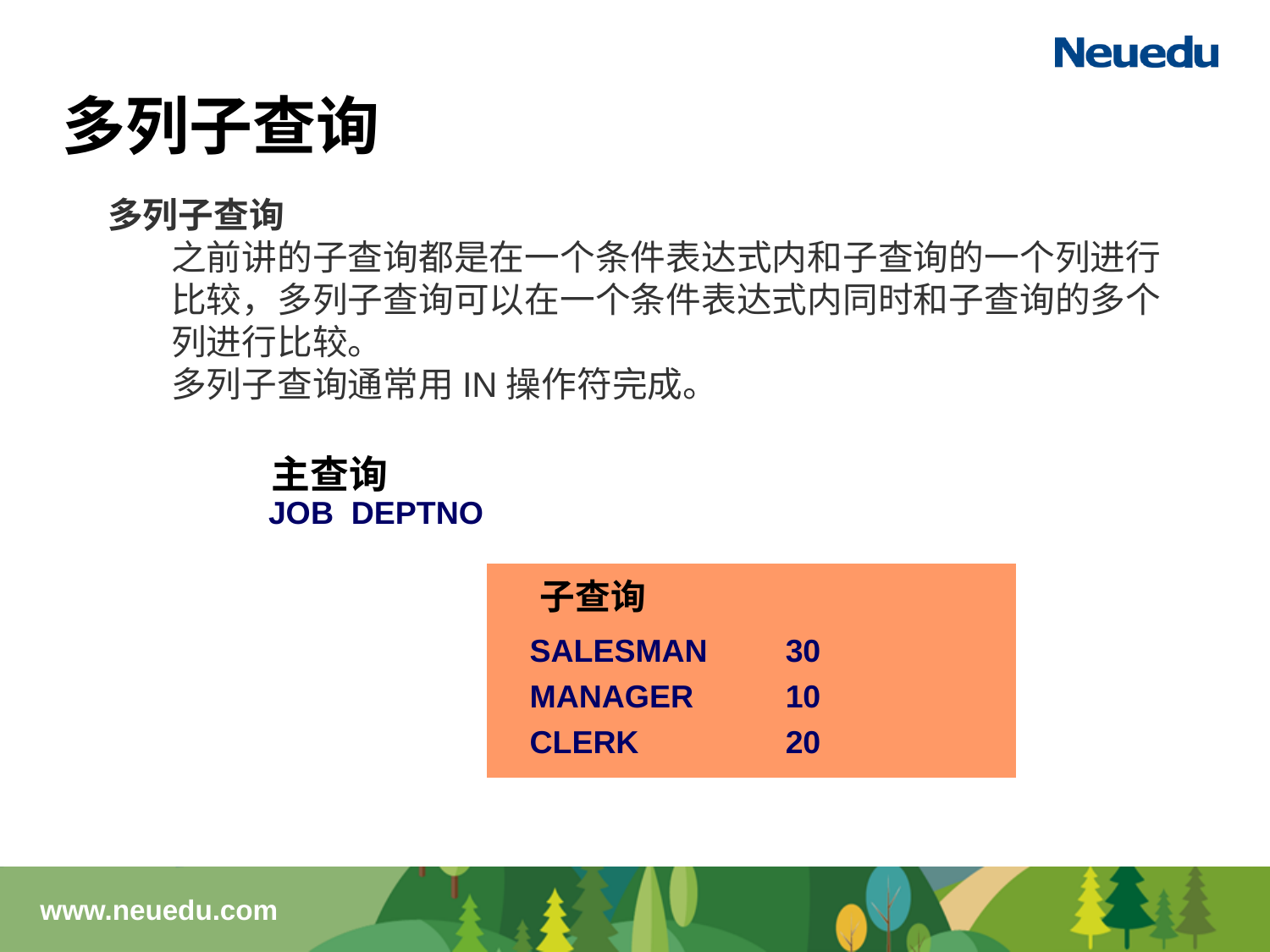

# 多列子查询
多列子查询
之前讲的子查询都是在一个条件表达式内和子查询的一个列进行比较，多列子查询可以在一个条件表达式内同时和子查询的多个列进行比较。
多列子查询通常用IN操作符完成。
主查询
JOB  DEPTNO
子查询

SALESMAN 	  30
MANAGER 	  10
CLERK        	  20